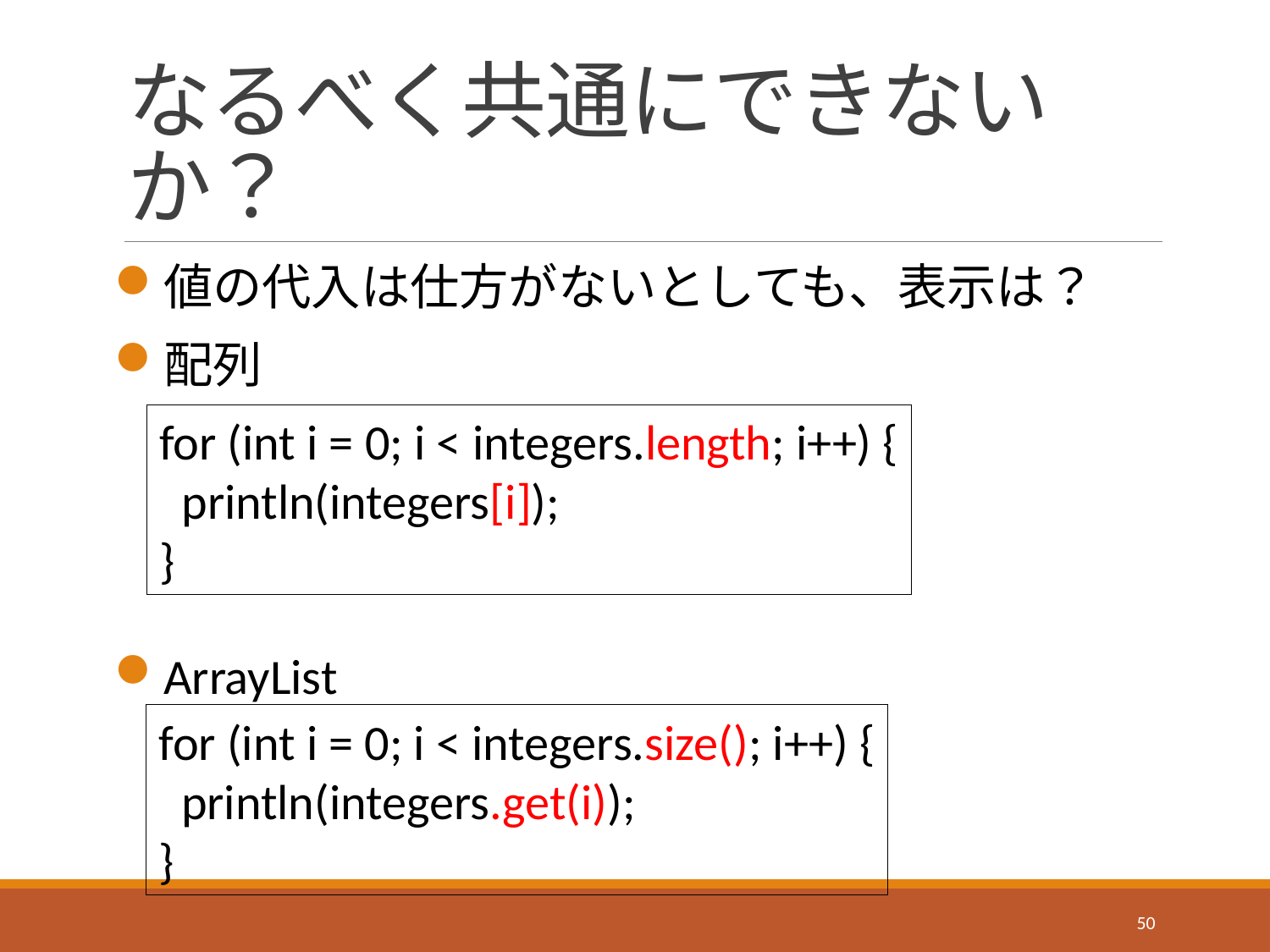

# なるべく共通にできないか？
値の代入は仕方がないとしても、表示は？
配列

ArrayList
for (int i = 0; i < integers.length; i++) {
  println(integers[i]);
}
for (int i = 0; i < integers.size(); i++) {
  println(integers.get(i));
}
50